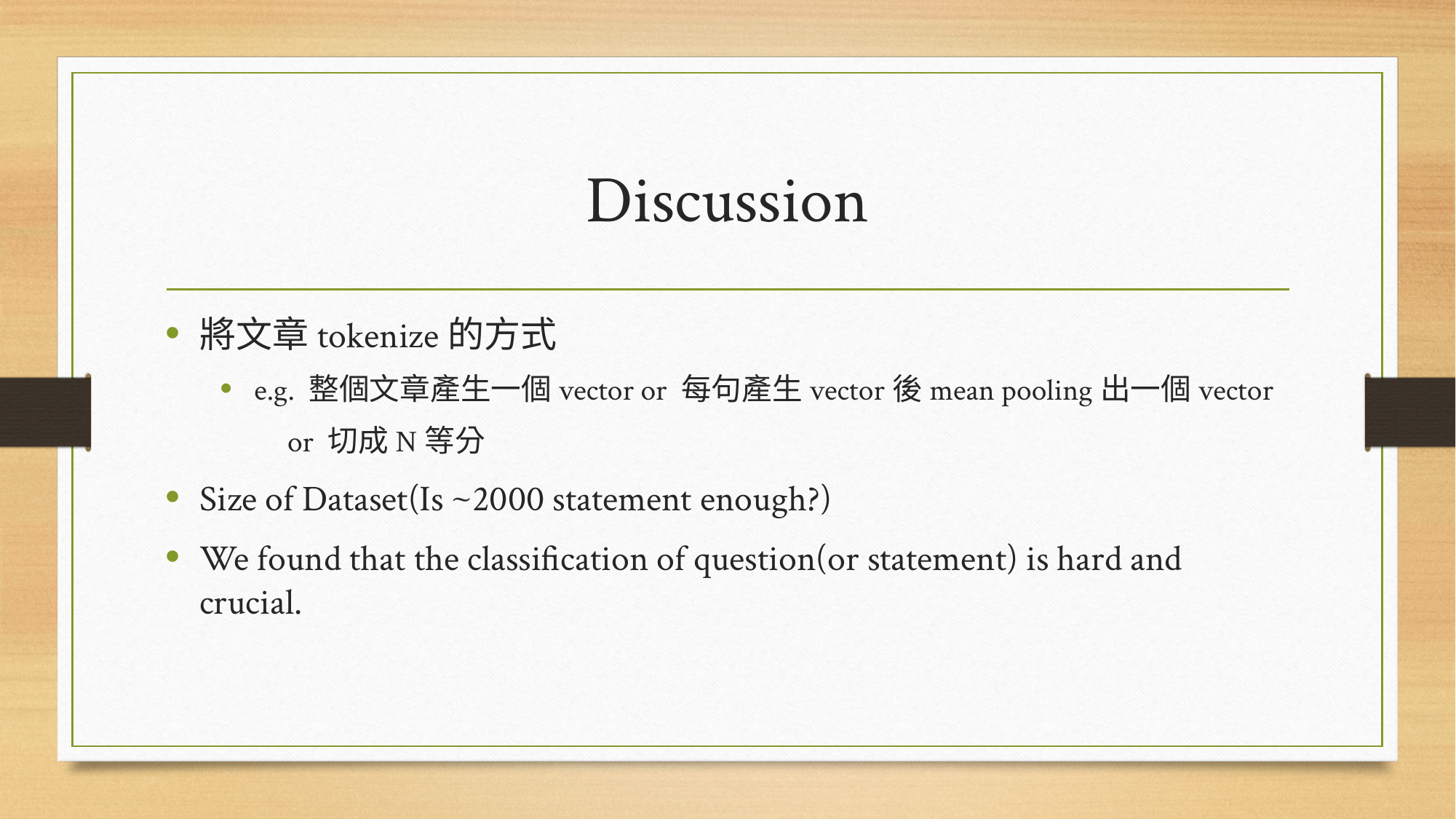

# Discussion
將文章tokenize的方式
e.g. 整個文章產生一個vector or 每句產生vector後mean pooling出一個vector
          or 切成N等分
Size of Dataset(Is ~2000 statement enough?)
We found that the classification of question(or statement) is hard and crucial.